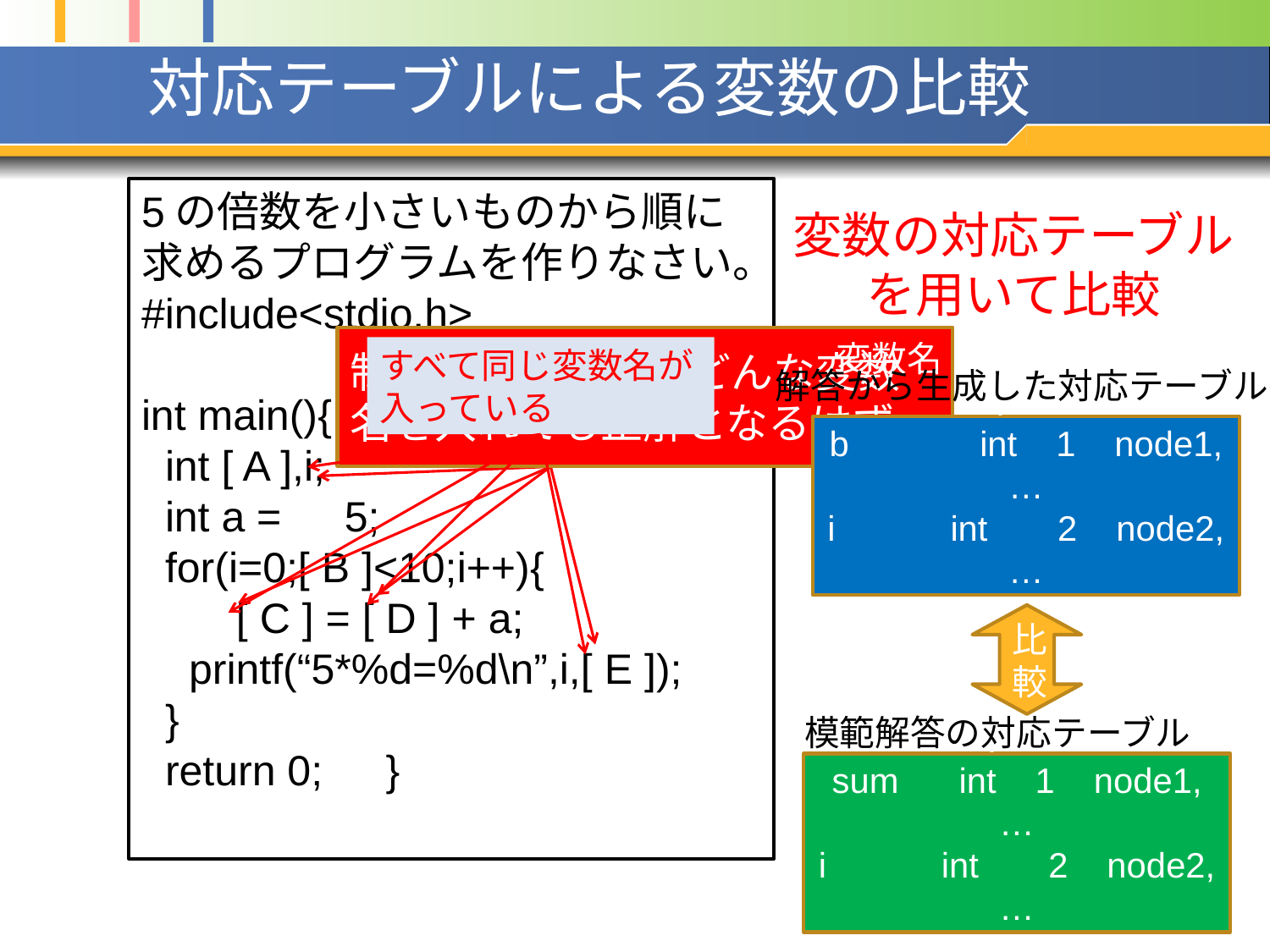

# 対応テーブルによる変数の比較
5の倍数を小さいものから順に求めるプログラムを作りなさい。
#include<stdio.h>

int main(){
  int sum,i;
  int a =　5;
  for(i=0;i<10;i++){
　　sum = sum + a;
    printf(“5*%d=%d\n”,i,sum);
  }
  return 0;　}

5の倍数を小さいものから順に求めるプログラムを作りなさい。
#include<stdio.h>

int main(){
  int [ A ],i;
  int a =　5;
  for(i=0;[ B ]<10;i++){
　　[ C ] = [ D ] + a;
    printf(“5*%d=%d\n”,i,[ E ]);
  }
  return 0;　}

変数の対応テーブル
を用いて比較
同じ変数名が入るが
変数名が指定されていない
制約条件が合えばどんな変数名を入れても正解となるはず…
すべて同じ変数名が入っている
解答から生成した対応テーブル
変数名   型   ID       ノード
b　　　 int    1    node1,…
i  　　 int 　 2    node2,…
a  　　int 　 3    node3,…
比較
模範解答の対応テーブル
変数名   型   ID       ノード
sum　 int    1    node1,…
i  　　 int 　 2    node2,…
a  　　int 　 3    node3,…